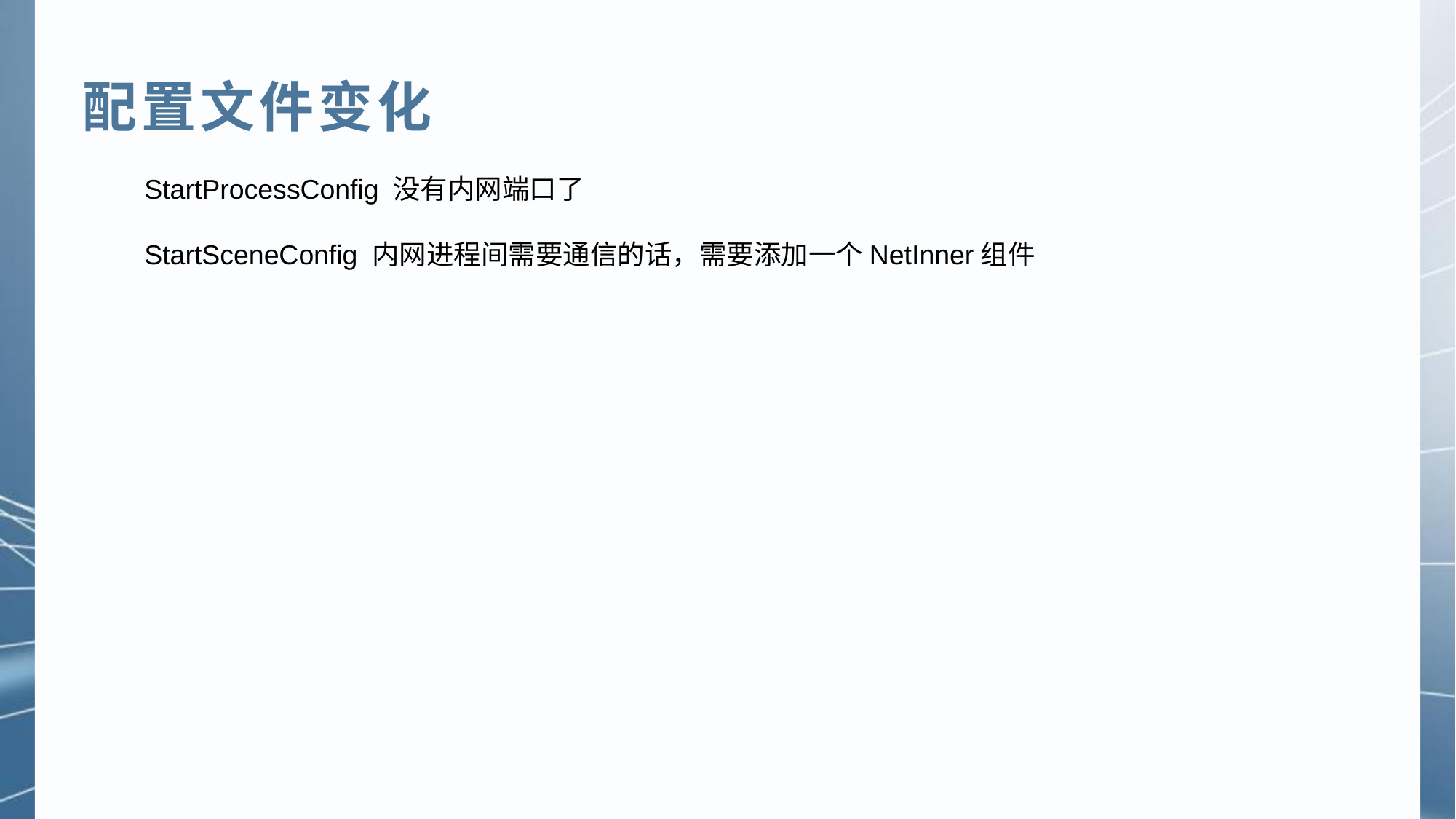

配置文件变化
StartProcessConfig 没有内网端口了

StartSceneConfig 内网进程间需要通信的话，需要添加一个NetInner组件